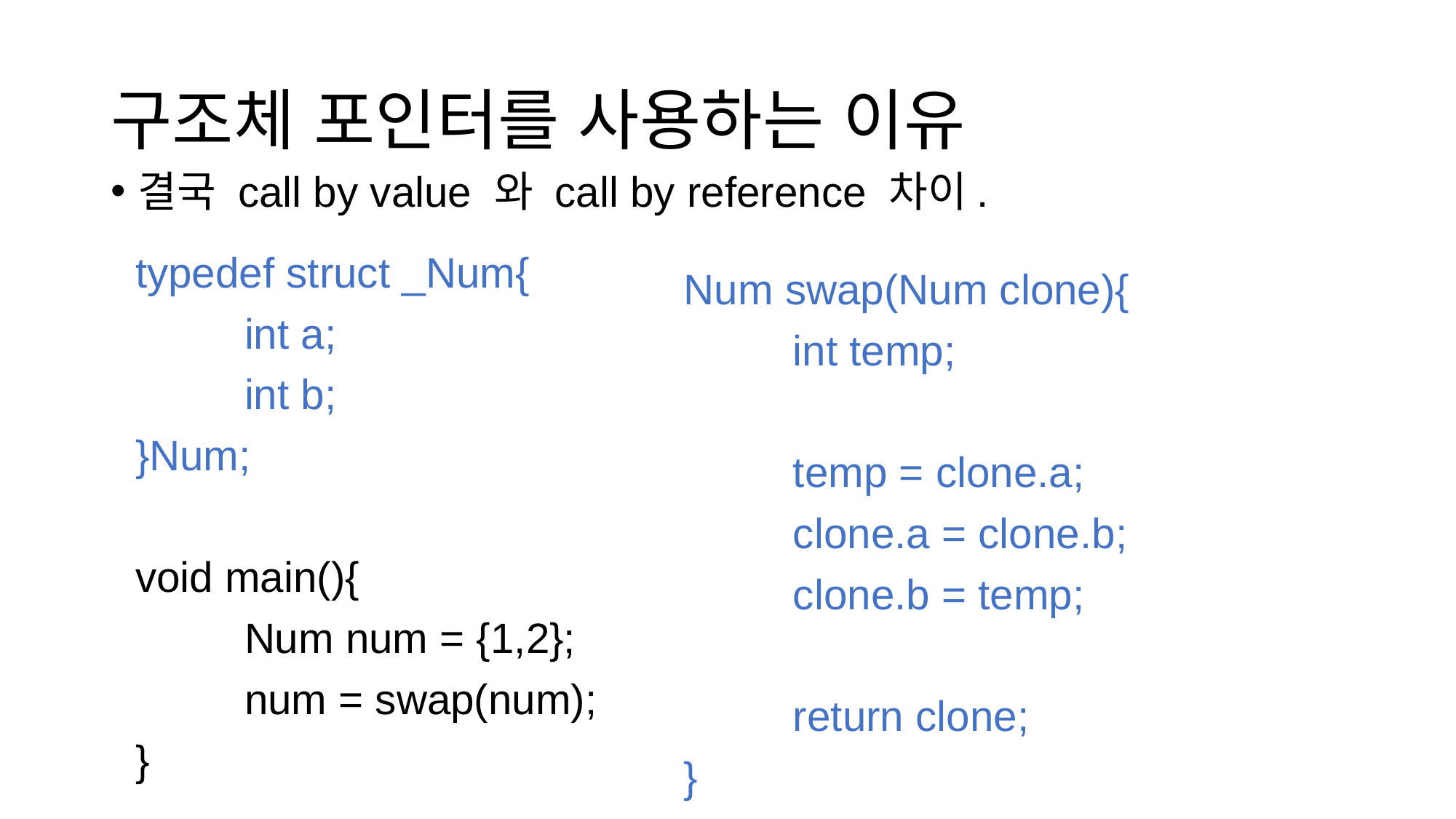

# 구조체 포인터를 사용하는 이유
결국 call by value 와 call by reference 차이.

typedef struct _Num{
	int a;
	int b;
}Num;

void main(){
	Num num = {1,2};
	num = swap(num);
}

Num swap(Num clone){
	int temp;

	temp = clone.a;
	clone.a = clone.b;
	clone.b = temp;

	return clone;
}